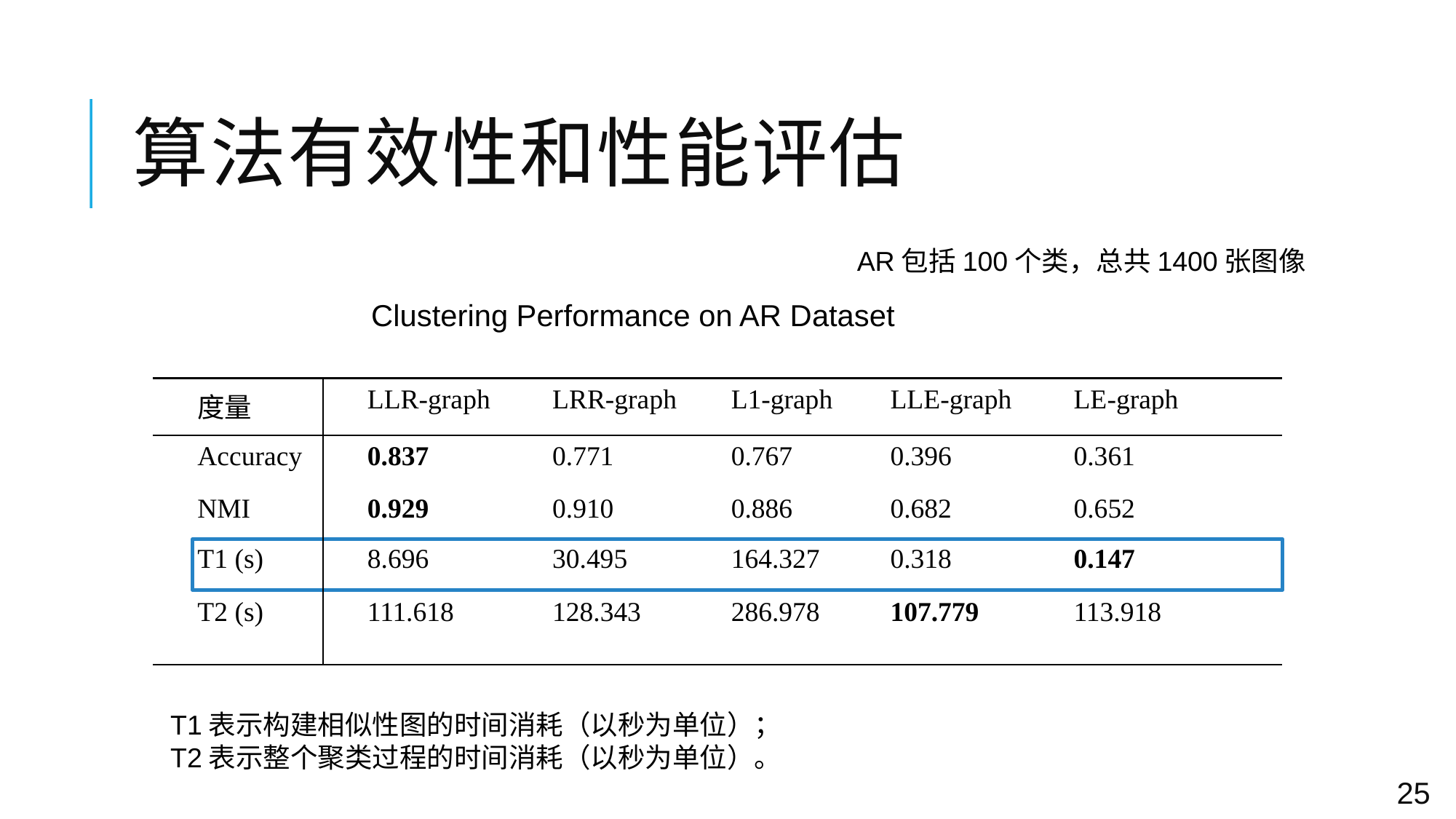

# 算法有效性和性能评估
AR包括100个类，总共1400张图像
Clustering Performance on AR Dataset
| 度量 | LLR-graph | LRR-graph | L1-graph | LLE-graph | LE-graph |
| --- | --- | --- | --- | --- | --- |
| Accuracy | 0.837 | 0.771 | 0.767 | 0.396 | 0.361 |
| NMI | 0.929 | 0.910 | 0.886 | 0.682 | 0.652 |
| T1 (s) | 8.696 | 30.495 | 164.327 | 0.318 | 0.147 |
| T2 (s) | 111.618 | 128.343 | 286.978 | 107.779 | 113.918 |

T1表示构建相似性图的时间消耗（以秒为单位）；
T2表示整个聚类过程的时间消耗（以秒为单位）。
25